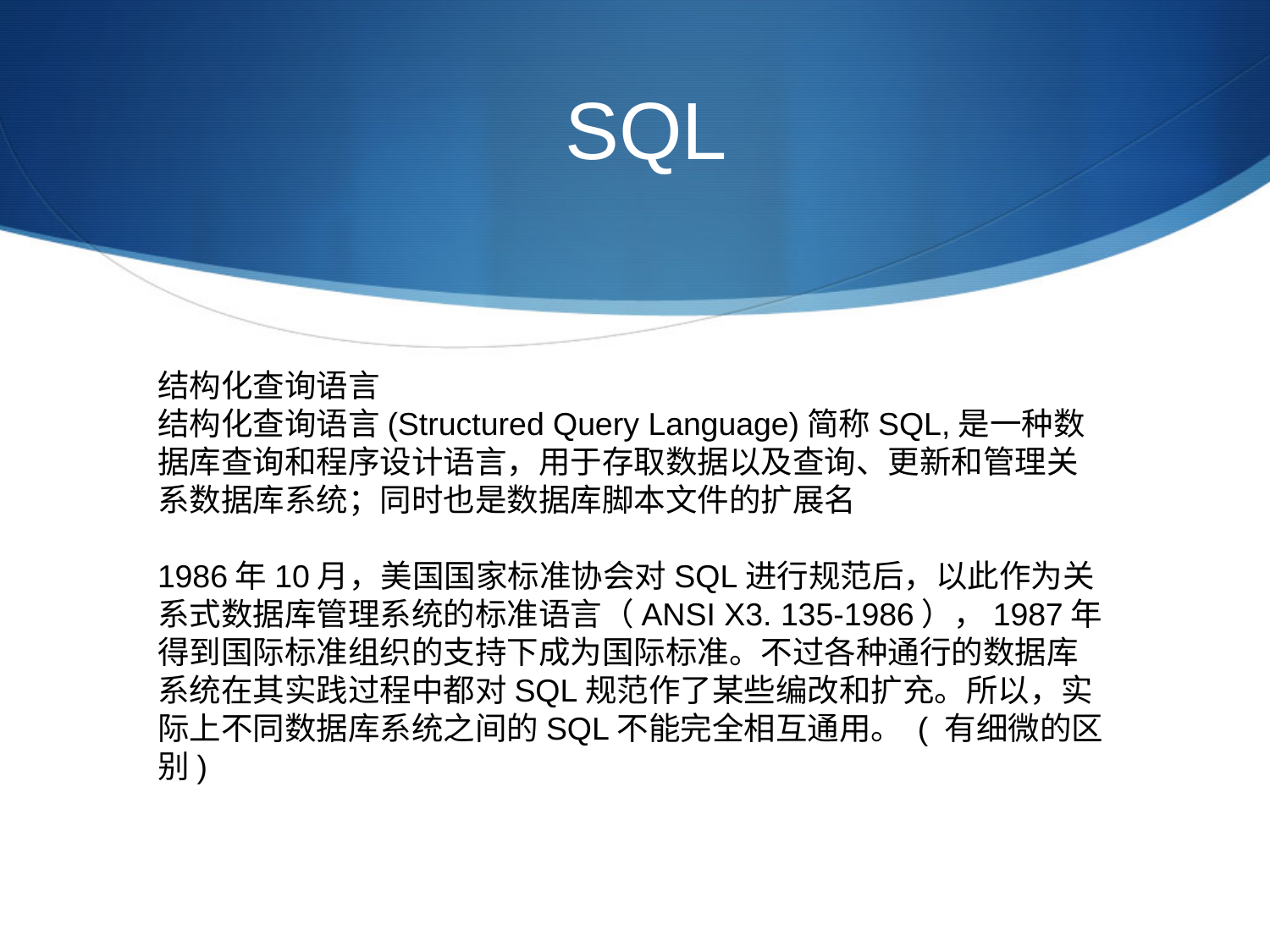

# SQL
结构化查询语言
结构化查询语言(Structured Query Language)简称SQL,是一种数据库查询和程序设计语言，用于存取数据以及查询、更新和管理关系数据库系统；同时也是数据库脚本文件的扩展名

1986年10月，美国国家标准协会对SQL进行规范后，以此作为关系式数据库管理系统的标准语言（ANSI X3. 135-1986），1987年得到国际标准组织的支持下成为国际标准。不过各种通行的数据库系统在其实践过程中都对SQL规范作了某些编改和扩充。所以，实际上不同数据库系统之间的SQL不能完全相互通用。 ( 有细微的区别)